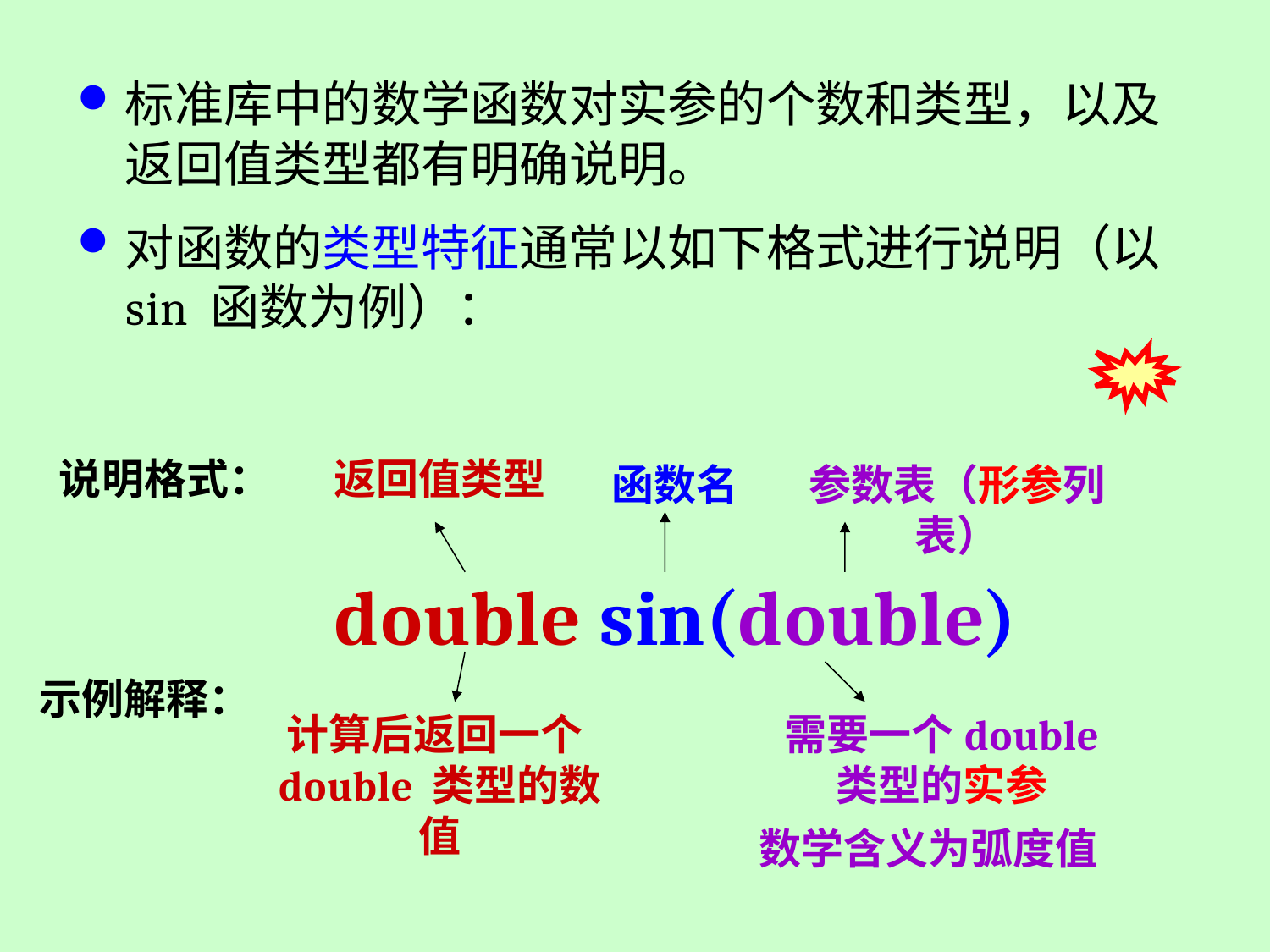

标准库中的数学函数对实参的个数和类型，以及返回值类型都有明确说明。
对函数的类型特征通常以如下格式进行说明（以sin 函数为例）：

说明格式：
返回值类型
函数名
参数表（形参列表）

double sin(double)

示例解释：
计算后返回一个double 类型的数值
需要一个double 类型的实参
数学含义为弧度值
48